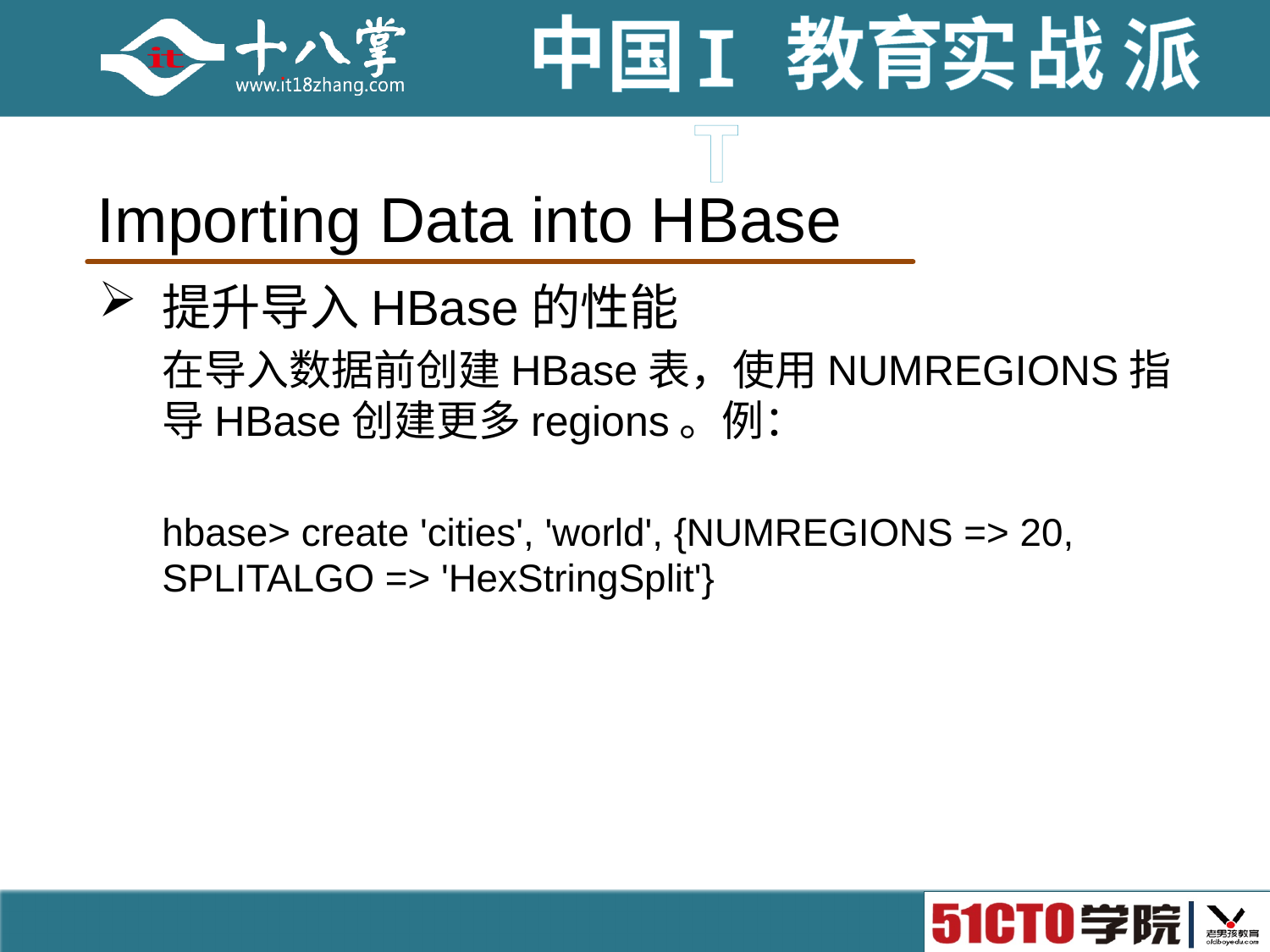

# Importing Data into HBase
提升导入HBase的性能
在导入数据前创建HBase表，使用NUMREGIONS指导HBase创建更多regions。例：

hbase> create 'cities', 'world', {NUMREGIONS => 20, SPLITALGO => 'HexStringSplit'}